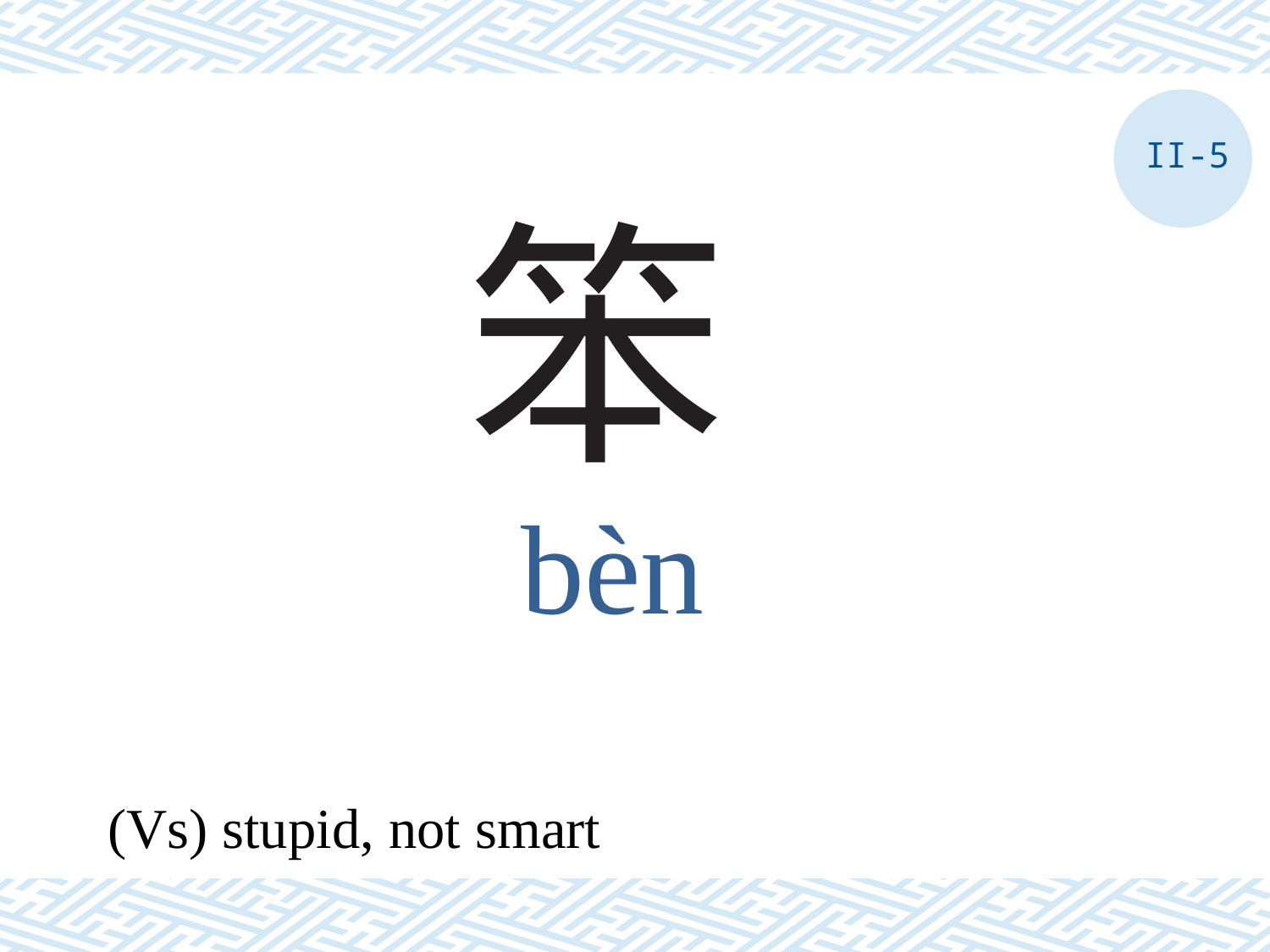

II-5

# 笨
bèn
(Vs) stupid, not smart